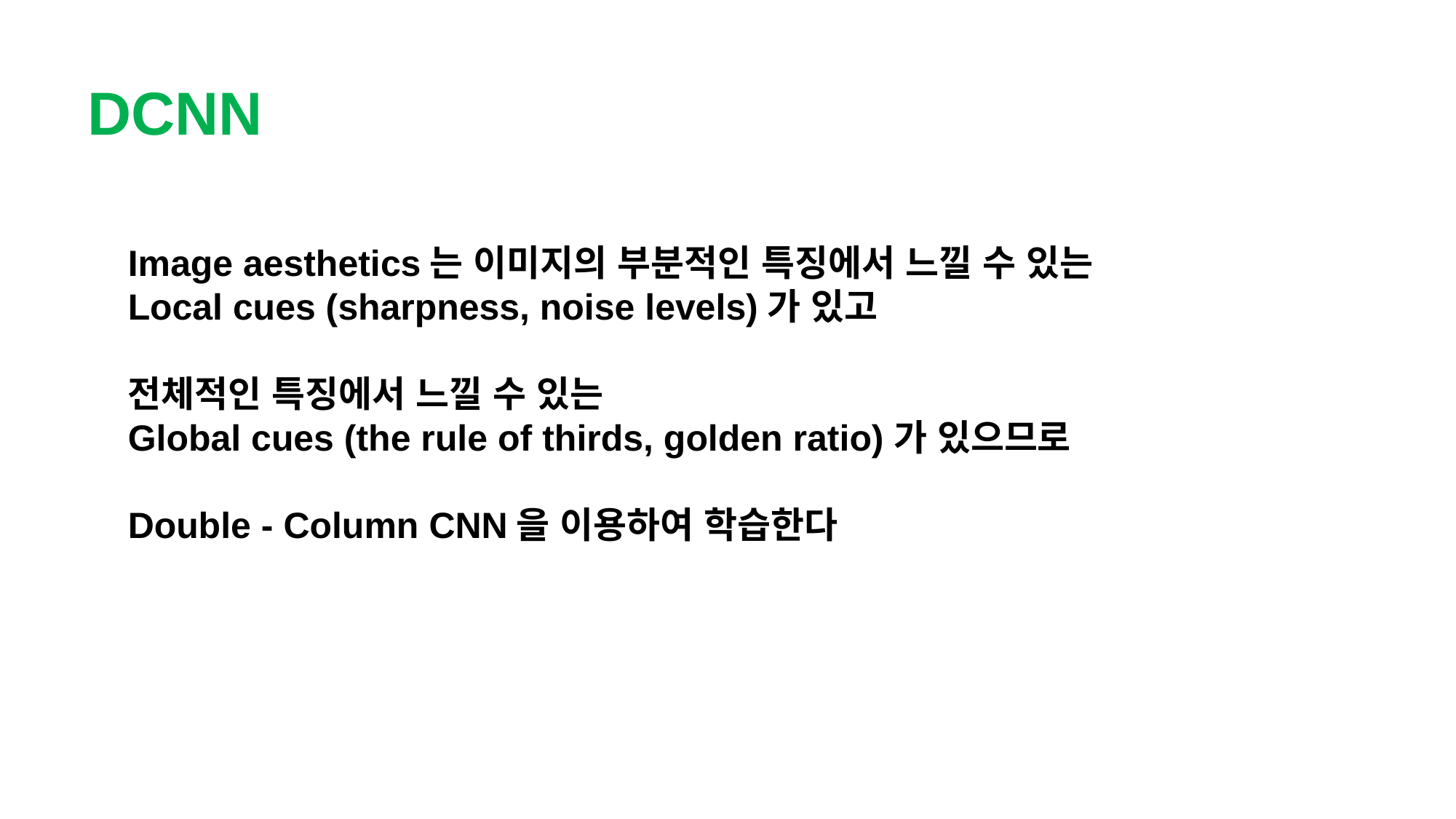

DCNN
Image aesthetics는 이미지의 부분적인 특징에서 느낄 수 있는
Local cues (sharpness, noise levels)가 있고

전체적인 특징에서 느낄 수 있는
Global cues (the rule of thirds, golden ratio)가 있으므로

Double - Column CNN을 이용하여 학습한다